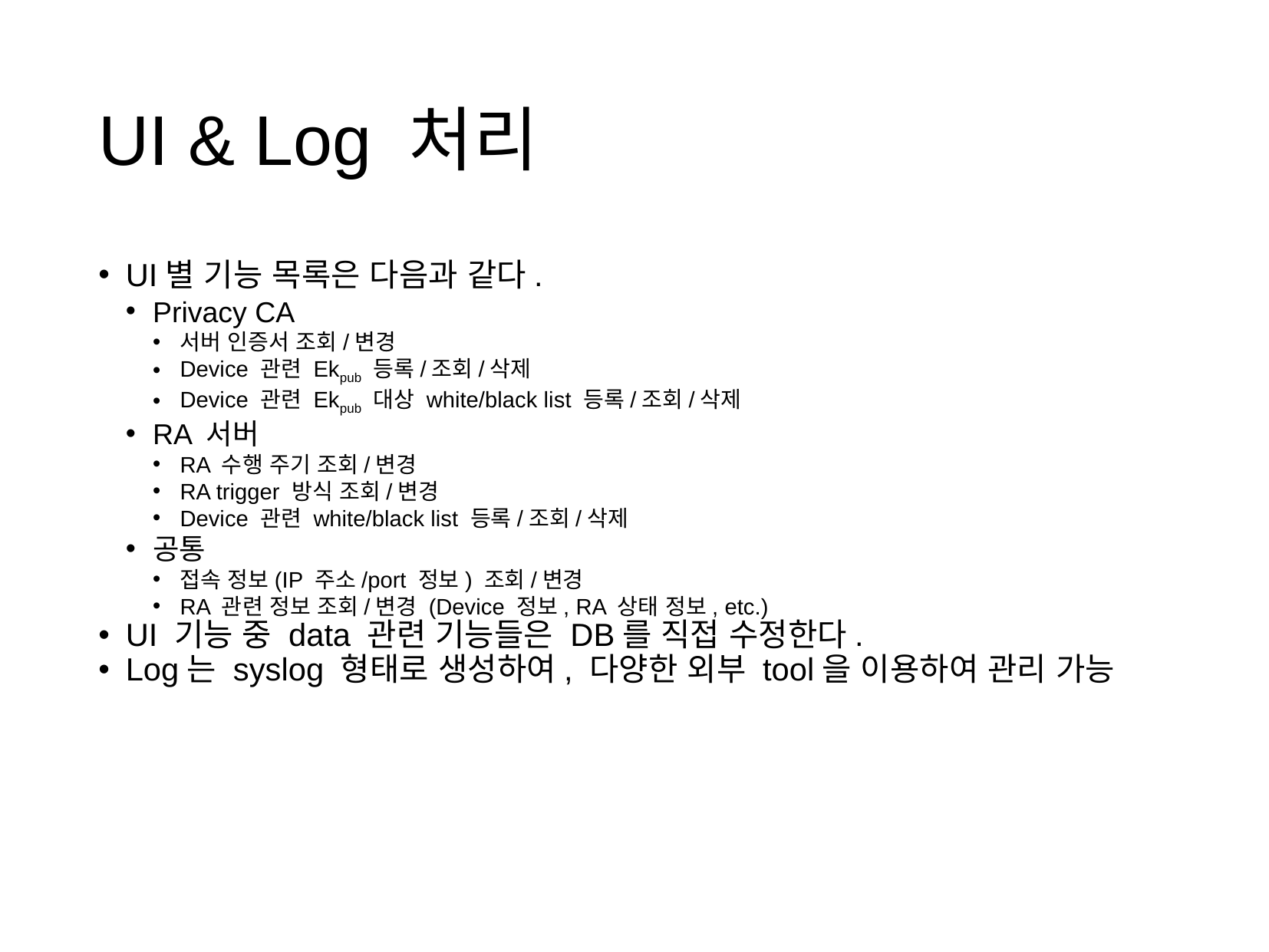

UI & Log 처리
UI별 기능 목록은 다음과 같다.
Privacy CA
서버 인증서 조회/변경
Device 관련 Ekpub 등록/조회/삭제
Device 관련 Ekpub 대상 white/black list 등록/조회/삭제
RA 서버
RA 수행 주기 조회/변경
RA trigger 방식 조회/변경
Device 관련 white/black list 등록/조회/삭제
공통
접속 정보(IP 주소/port 정보) 조회/변경
RA 관련 정보 조회/변경 (Device 정보, RA 상태 정보, etc.)
UI 기능 중 data 관련 기능들은 DB를 직접 수정한다.
Log는 syslog 형태로 생성하여, 다양한 외부 tool을 이용하여 관리 가능